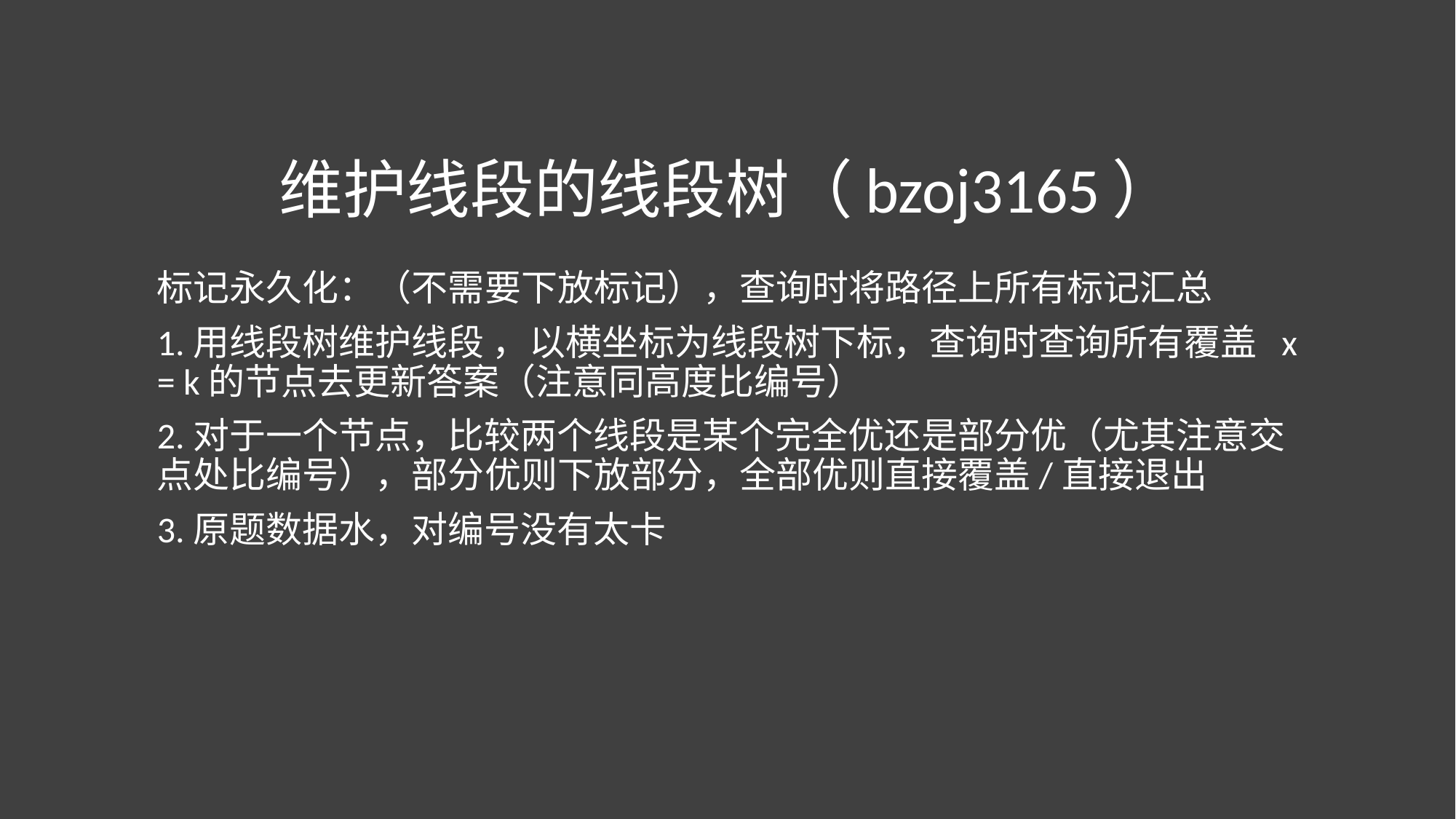

# 维护线段的线段树（bzoj3165）
标记永久化：（不需要下放标记），查询时将路径上所有标记汇总
1.用线段树维护线段 ，以横坐标为线段树下标，查询时查询所有覆盖  x = k的节点去更新答案（注意同高度比编号）
2.对于一个节点，比较两个线段是某个完全优还是部分优（尤其注意交点处比编号），部分优则下放部分，全部优则直接覆盖/直接退出
3.原题数据水，对编号没有太卡